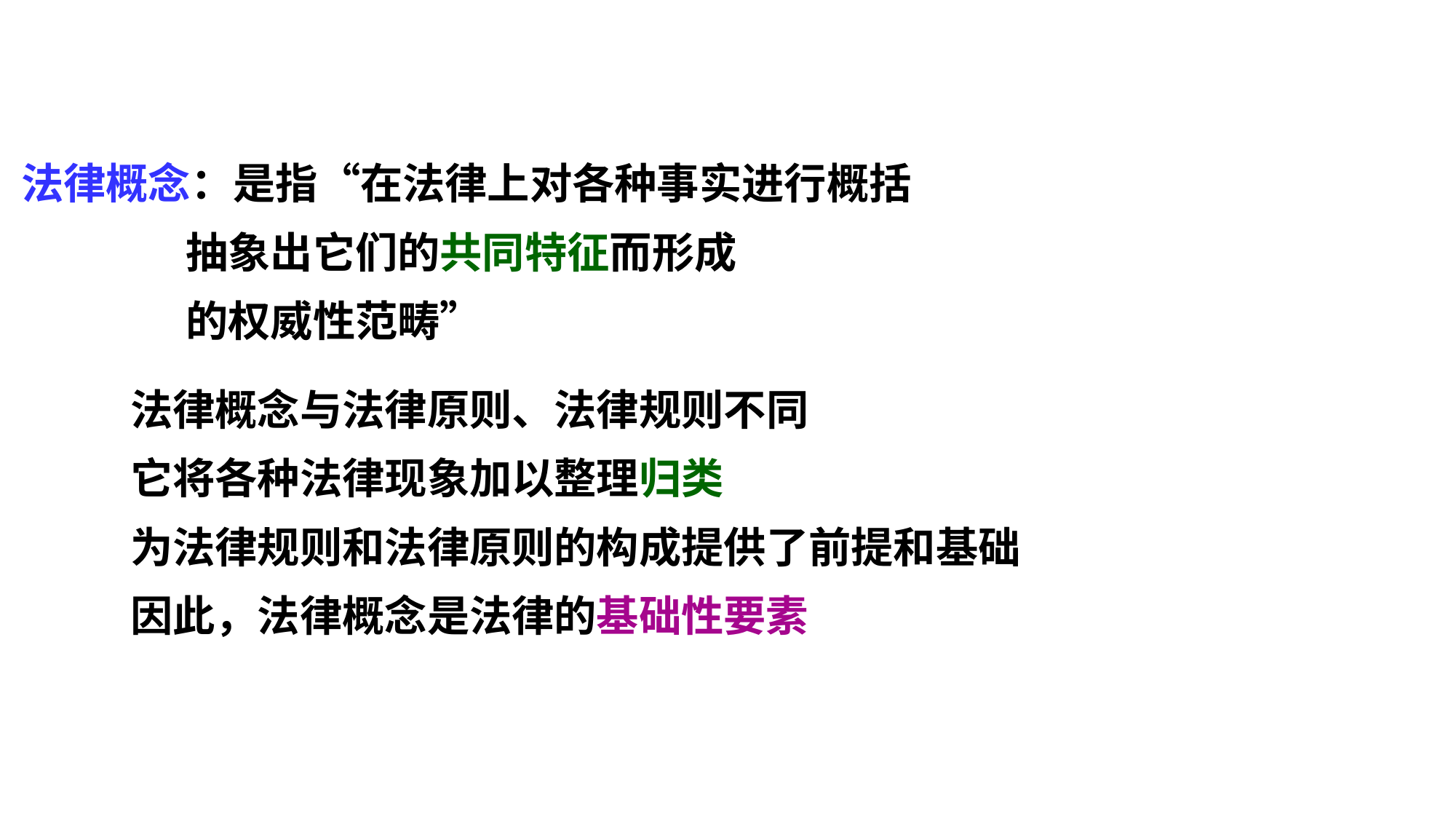

法律概念：是指“在法律上对各种事实进行概括
                抽象出它们的共同特征而形成
                的权威性范畴”

	法律概念与法律原则、法律规则不同
	它将各种法律现象加以整理归类
	为法律规则和法律原则的构成提供了前提和基础
	因此，法律概念是法律的基础性要素